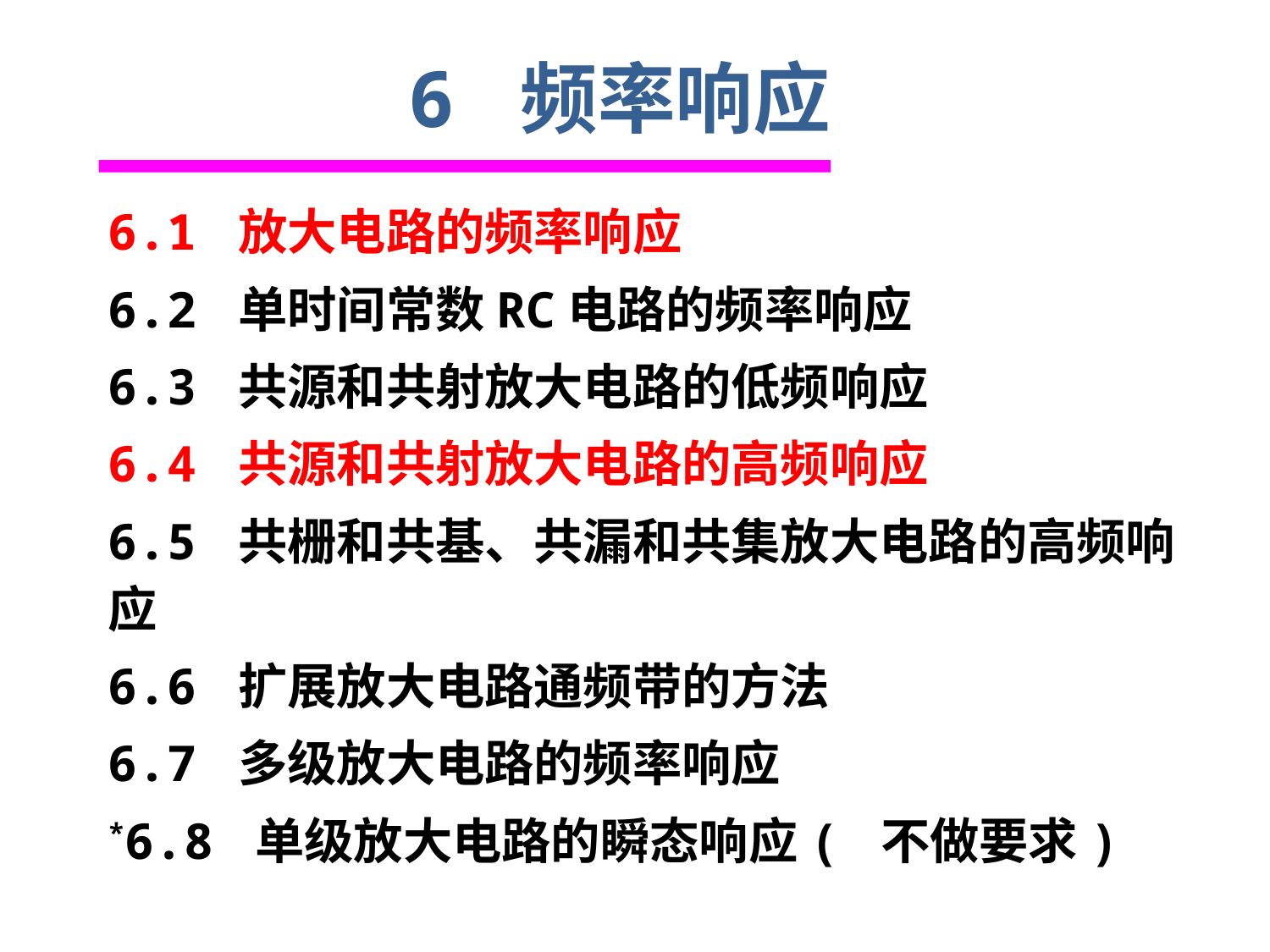

# 6 频率响应
6.1 放大电路的频率响应
6.2 单时间常数RC电路的频率响应
6.3 共源和共射放大电路的低频响应
6.4 共源和共射放大电路的高频响应
6.5 共栅和共基、共漏和共集放大电路的高频响应
6.6 扩展放大电路通频带的方法
6.7 多级放大电路的频率响应
*6.8 单级放大电路的瞬态响应( 不做要求)